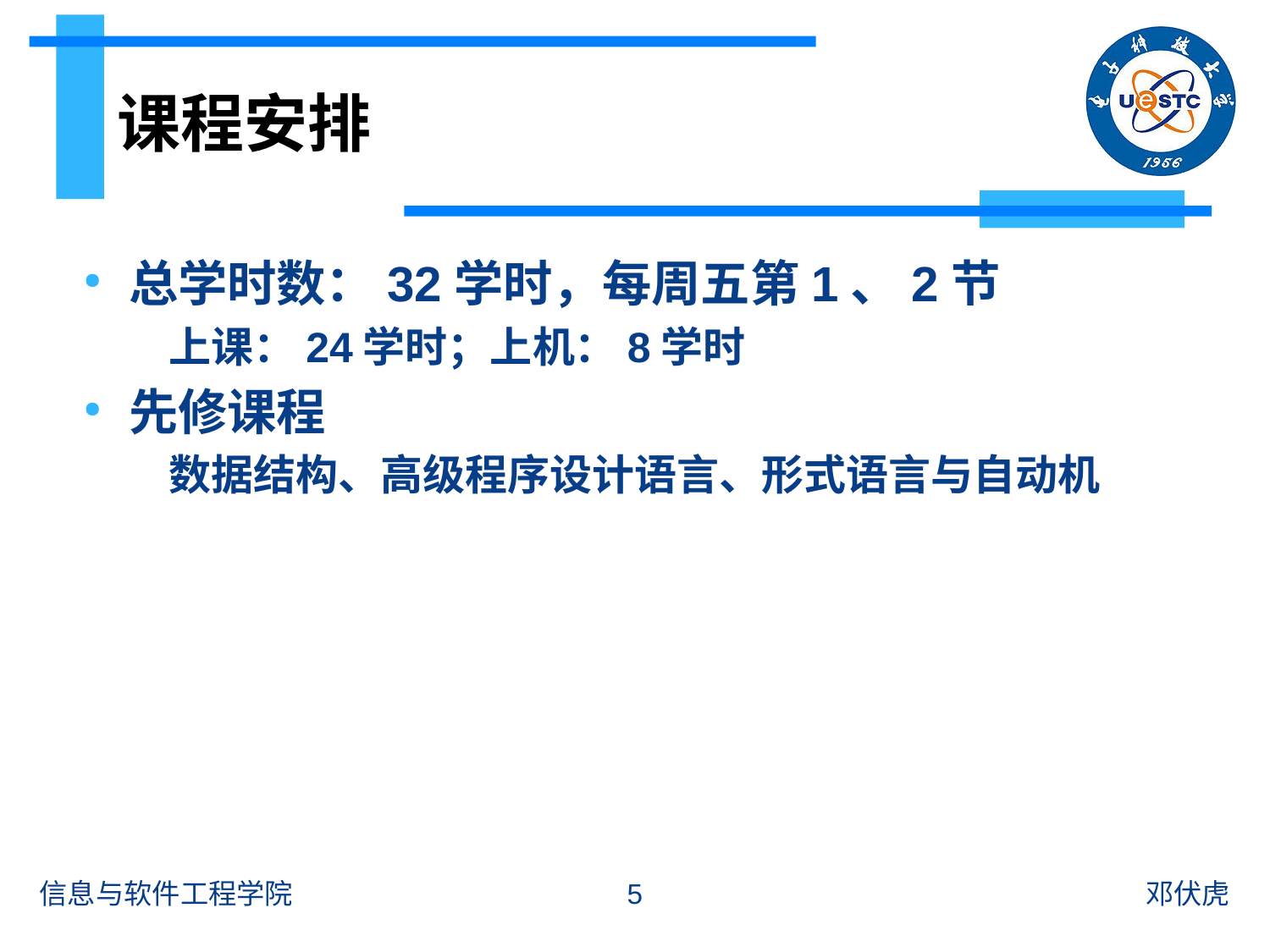

# 课程安排
总学时数：32学时，每周五第1、2节
上课：24学时；上机：8学时
先修课程
数据结构、高级程序设计语言、形式语言与自动机

5
信息与软件工程学院
邓伏虎